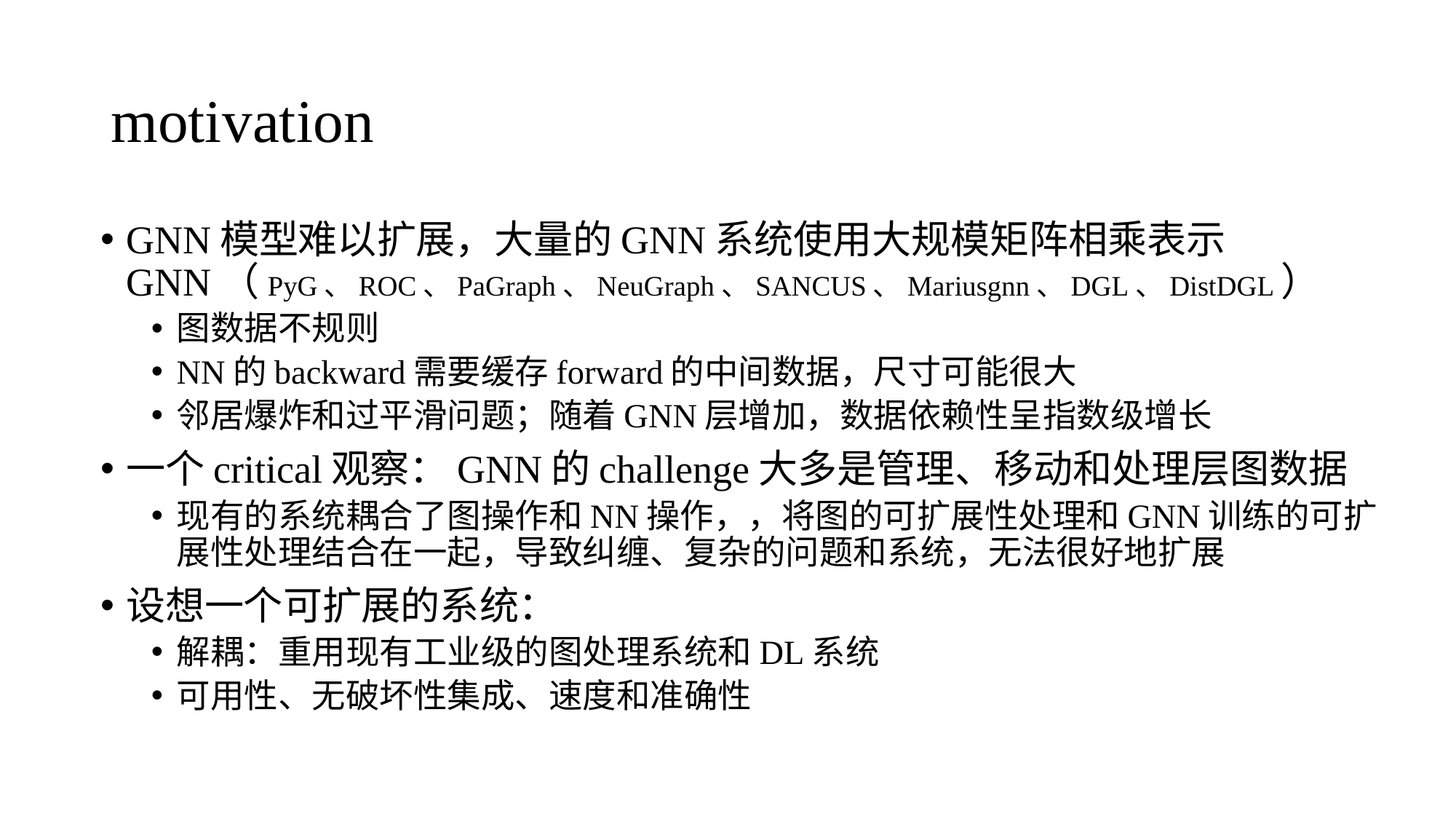

# motivation
GNN模型难以扩展，大量的GNN系统使用大规模矩阵相乘表示GNN（PyG、ROC、PaGraph、NeuGraph、SANCUS、Mariusgnn、DGL、DistDGL）
图数据不规则
NN的backward需要缓存forward的中间数据，尺寸可能很大
邻居爆炸和过平滑问题；随着GNN层增加，数据依赖性呈指数级增长
一个critical观察：GNN的challenge大多是管理、移动和处理层图数据
现有的系统耦合了图操作和NN操作，，将图的可扩展性处理和GNN训练的可扩展性处理结合在一起，导致纠缠、复杂的问题和系统，无法很好地扩展
设想一个可扩展的系统：
解耦：重用现有工业级的图处理系统和DL系统
可用性、无破坏性集成、速度和准确性